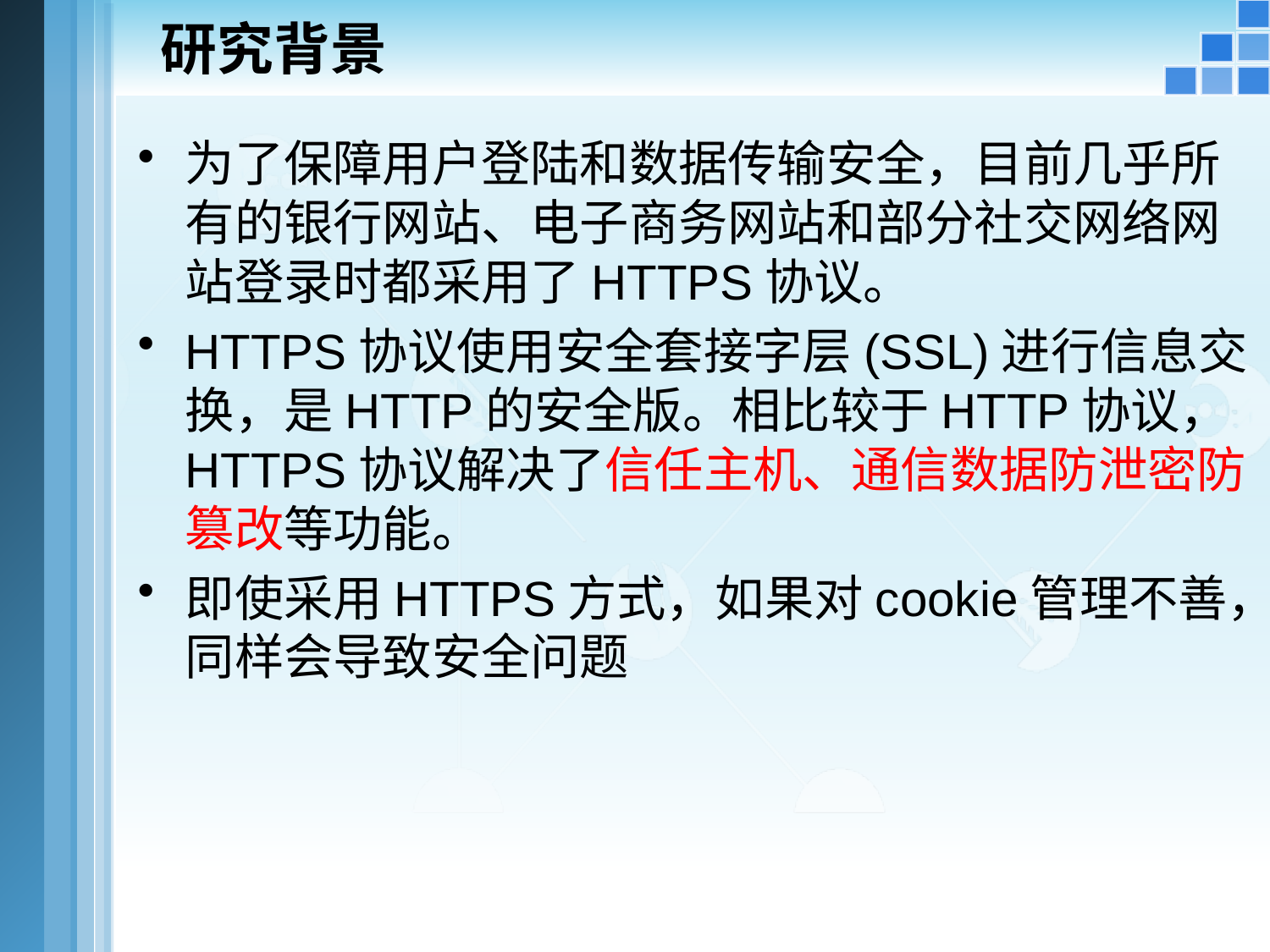

研究背景

为了保障用户登陆和数据传输安全，目前几乎所有的银行网站、电子商务网站和部分社交网络网站登录时都采用了HTTPS协议。
HTTPS协议使用安全套接字层(SSL)进行信息交换，是HTTP的安全版。相比较于HTTP协议，HTTPS协议解决了信任主机、通信数据防泄密防篡改等功能。
即使采用HTTPS方式，如果对cookie管理不善，同样会导致安全问题